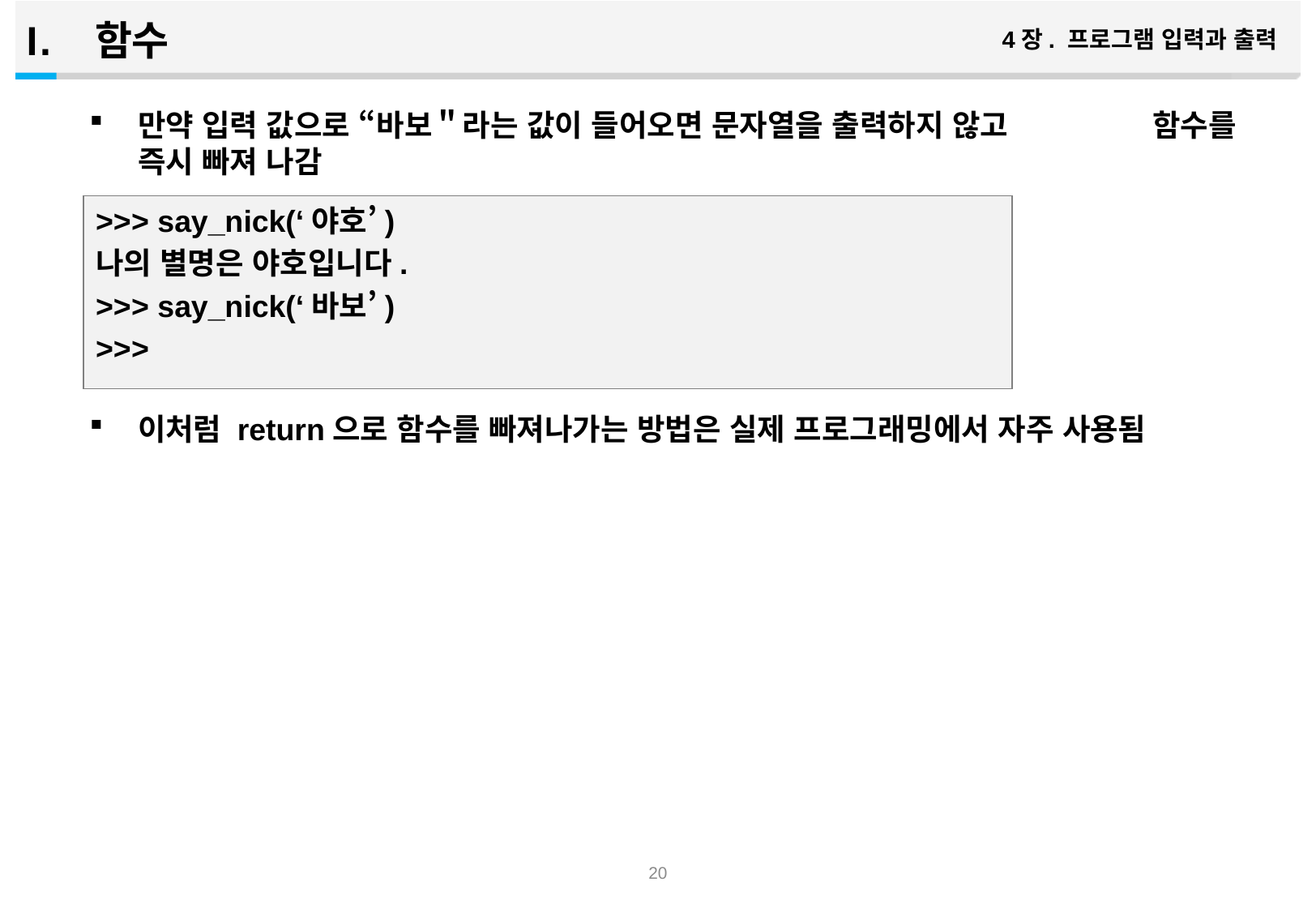

함수
4장. 프로그램 입력과 출력
만약 입력 값으로 “바보＂라는 값이 들어오면 문자열을 출력하지 않고                 함수를 즉시 빠져 나감

이처럼 return으로 함수를 빠져나가는 방법은 실제 프로그래밍에서 자주 사용됨
>>> say_nick(‘야호’)
나의 별명은 야호입니다.
>>> say_nick(‘바보’)
>>>

20